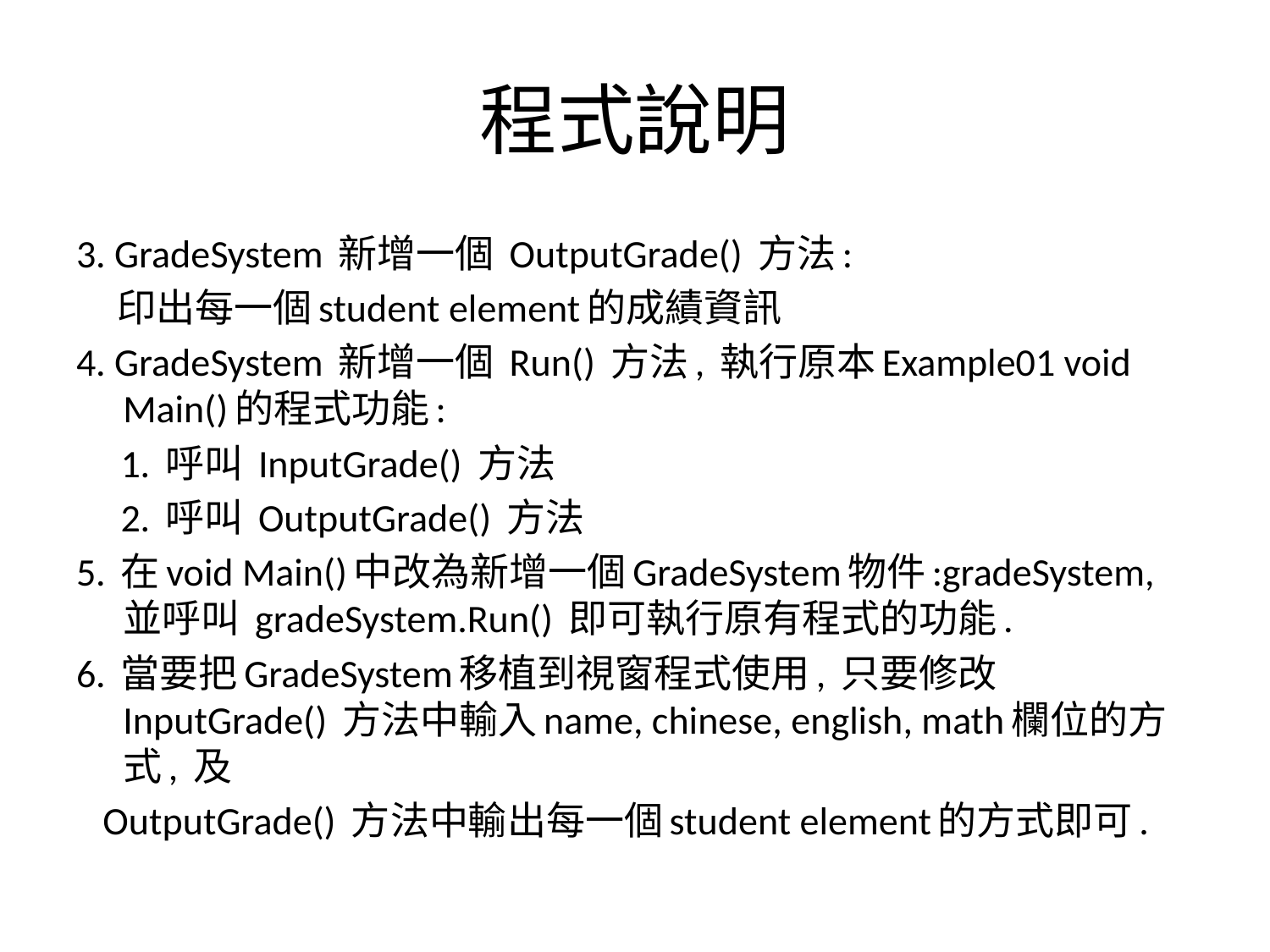

# 程式說明
3. GradeSystem 新增一個 OutputGrade() 方法:
    印出每一個student element的成績資訊
4. GradeSystem 新增一個 Run() 方法, 執行原本Example01 void Main()的程式功能:
     1. 呼叫 InputGrade() 方法
     2. 呼叫 OutputGrade() 方法
5. 在void Main()中改為新增一個GradeSystem物件:gradeSystem, 並呼叫 gradeSystem.Run() 即可執行原有程式的功能.
6. 當要把GradeSystem移植到視窗程式使用, 只要修改 InputGrade() 方法中輸入name, chinese, english, math欄位的方式, 及
   OutputGrade() 方法中輸出每一個student element的方式即可.